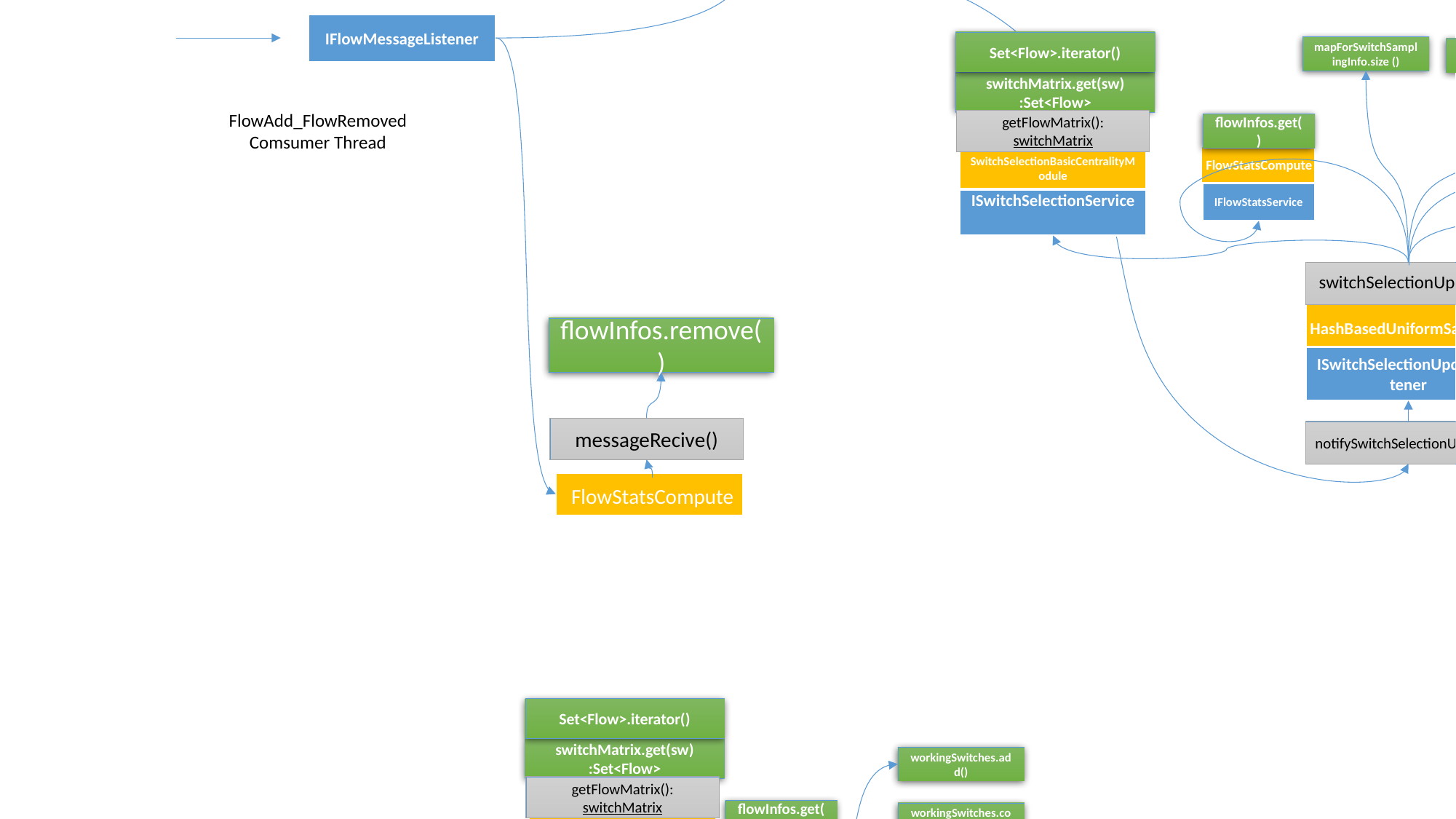

Set<Flow>.add()
List<DPID>path.add()??
flows.put()
flows.containKey()
switchMatrix.get():Set<Flow>
Set<Flow>.iterator()
Set<Flow>.remove()
Set<Flow>.iterator()

Set<DPID>.iterator()
dealWithFlowAddMsg()
flows.get()
switchMatrix.get():
Set<Flow>
flows.keyset():Set<Flow>
flows.get()
switchMatrix.get():
Set<Flow>
flows.remove()
switchMatrix.ketSet():
Set<DPID>
dealWithFlowRemoved
Msg()

updateSwitchSelection()
SwitchSelectionBasic
CentralityModule

IFlowMessageListener
Set<Flow>.iterator()
mapForSwitchSamplingInfo.size ()
switchMapXid.put()
mapForSwitchSamplingInfo.put ()
switchMatrix.get(sw)
:Set<Flow>
FlowAdd_FlowRemoved
 Comsumer Thread
getFlowMatrix(): switchMatrix
flowInfos.get()
workingSwitches.
contains()

SwitchSelectionBasicCentralityModule
FlowStatsCompute
ISwitchSelectionService
IFlowStatsService
currentSamplingSws.remove()
workingSwitches.
remove()

switchSelectionUpdate()
currentSamplingSws.contains()

HashBasedUniformSampling
flowInfos.remove()
mapForSwitchSamplingInfo.remove()
ISwitchSelectionUpdateListener
mapForSwitchSamplingInfo.get()
messageRecive()

notifySwitchSelectionUpdate()
workingSwitches.
add()

FlowStatsCompute
currentSamplingSws.add()
Set<Flow>.iterator()
switchMatrix.get(sw)
:Set<Flow>
workingSwitches.add()
getFlowMatrix(): switchMatrix
flowInfos.get()
workingSwitches.contains()
SwitchSelectionBasicCentralityModule
多线程模式下的共享变量，以及作用在其上面的操作
ISwitchSelectionService

FlowStatsCompute
IFlowStatsService
mapForSwitchSamplingInfo.keyset().iterator()
flowInfos.put()
mapForSwitchSamplingInfo.get ()
switchMapXid.get()
mapForSwitchSamplingInfo.get()
currentSamplingSws.add()

flowStatsUpdate()
实体类上调用的方法

FlowStatsCompute

HashBasedUniformSampling
mapForSwitchSamplingInfo.size()

IFlowStatsService
Flow Stats Comsumer Thread
IFlowMessageListener
FlowStatsUpdateListener
mapForSwitchSamplingInfo
.remove()
对应的实体类
接口

HashBasedUniformSampling
workingSwitches.add()
workingSwitches.remove()
execute()
Set<Flow>.iterator()
currentSamplingSws.remove()
flows.keyset():Set<Flow>
StopSamplingJob

getFlowInformation(): flows
SamplingJob
Sampling Job& Stop Sampling Threads

SwitchSelectionBasicCentralityModule
ISwitchSelectionService
流速率信息采集线程